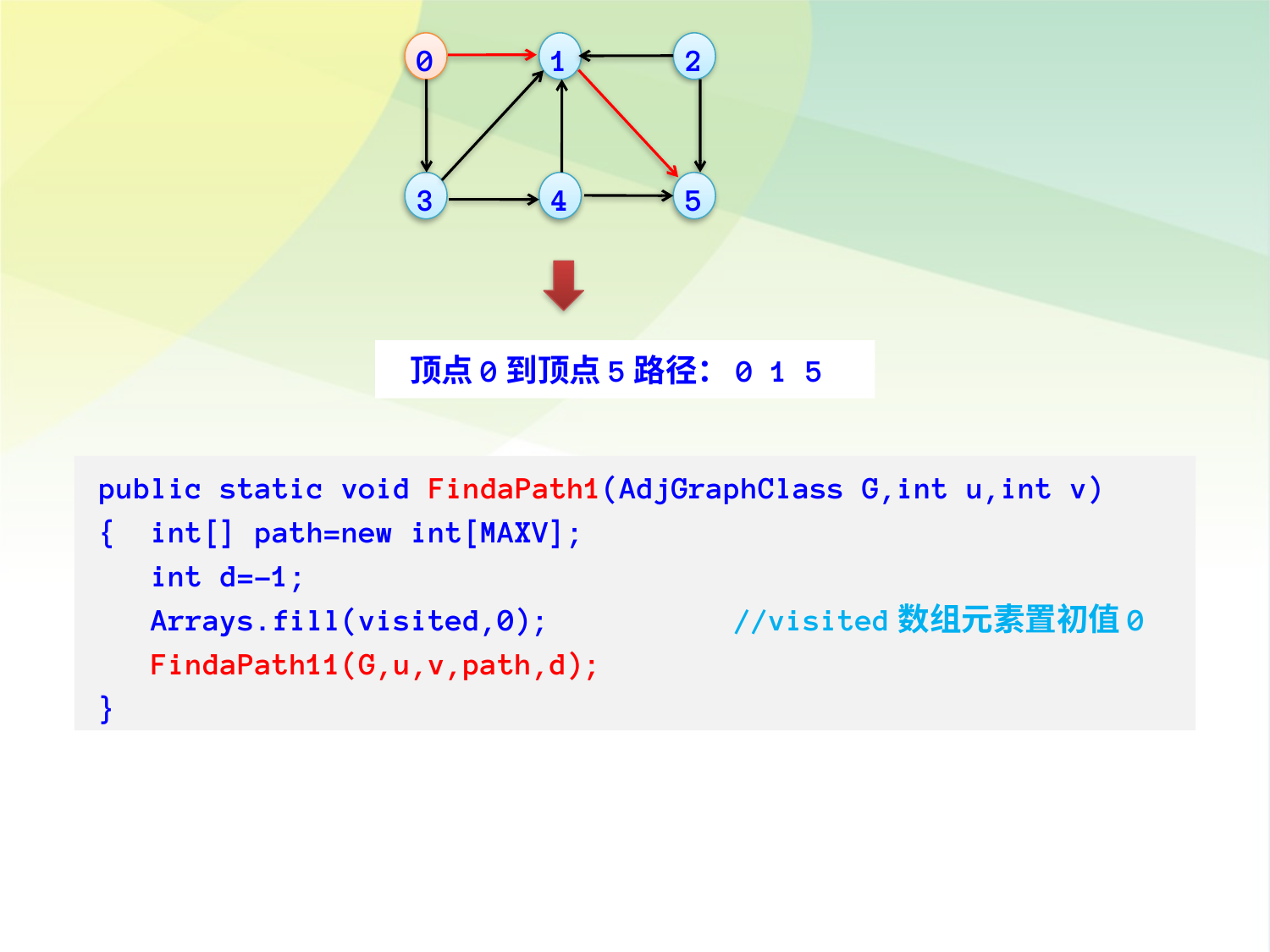

0
1
2

3
4
5

顶点0到顶点5路径：0 1 5
public static void FindaPath1(AdjGraphClass G,int u,int v)
{  int[] path=new int[MAXV];
   int d=-1;
   Arrays.fill(visited,0);		//visited数组元素置初值0
   FindaPath11(G,u,v,path,d);
}